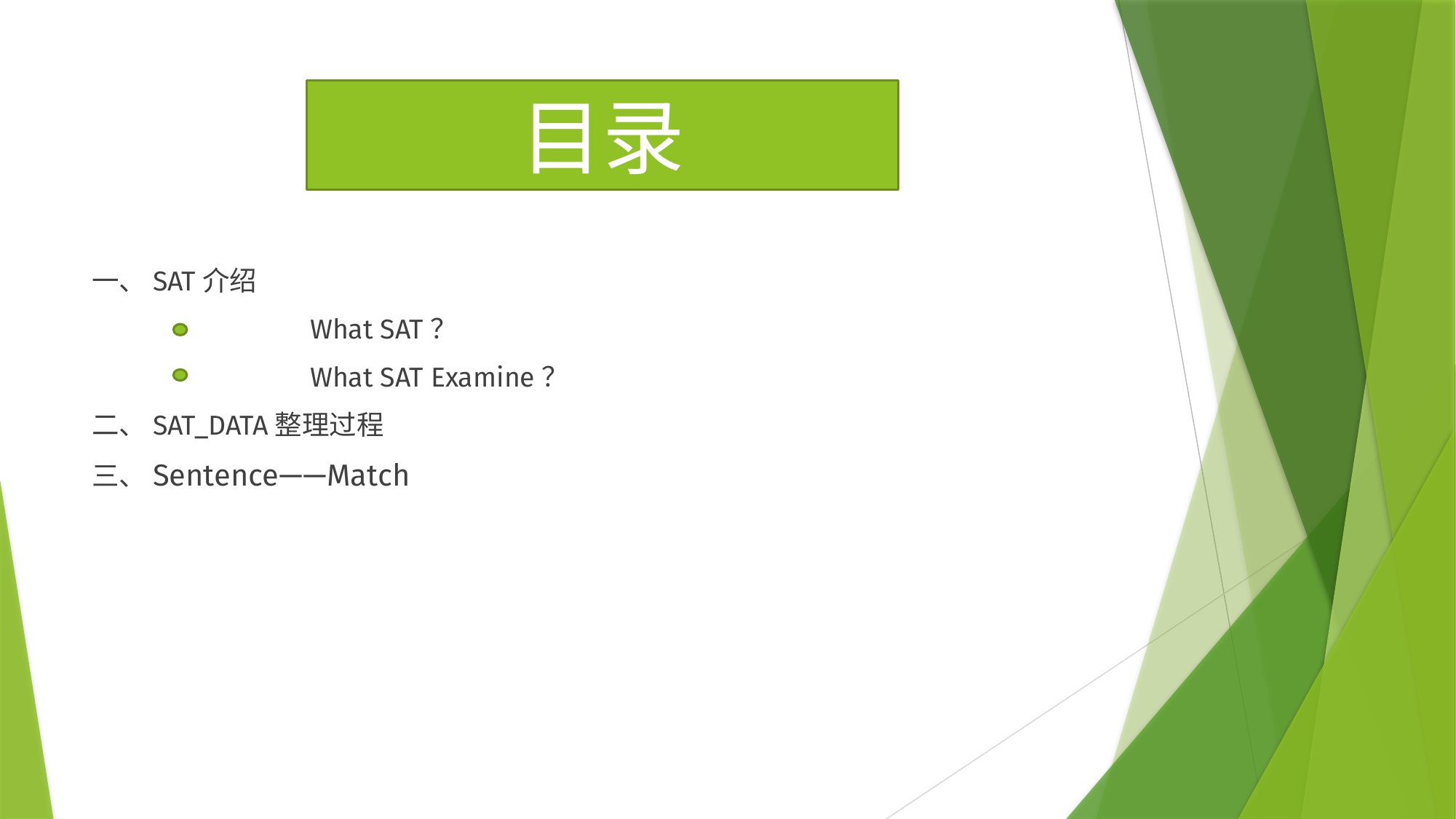

目录
一、SAT介绍
		What SAT？
		What SAT Examine？
二、SAT_DATA整理过程
三、Sentence——Match